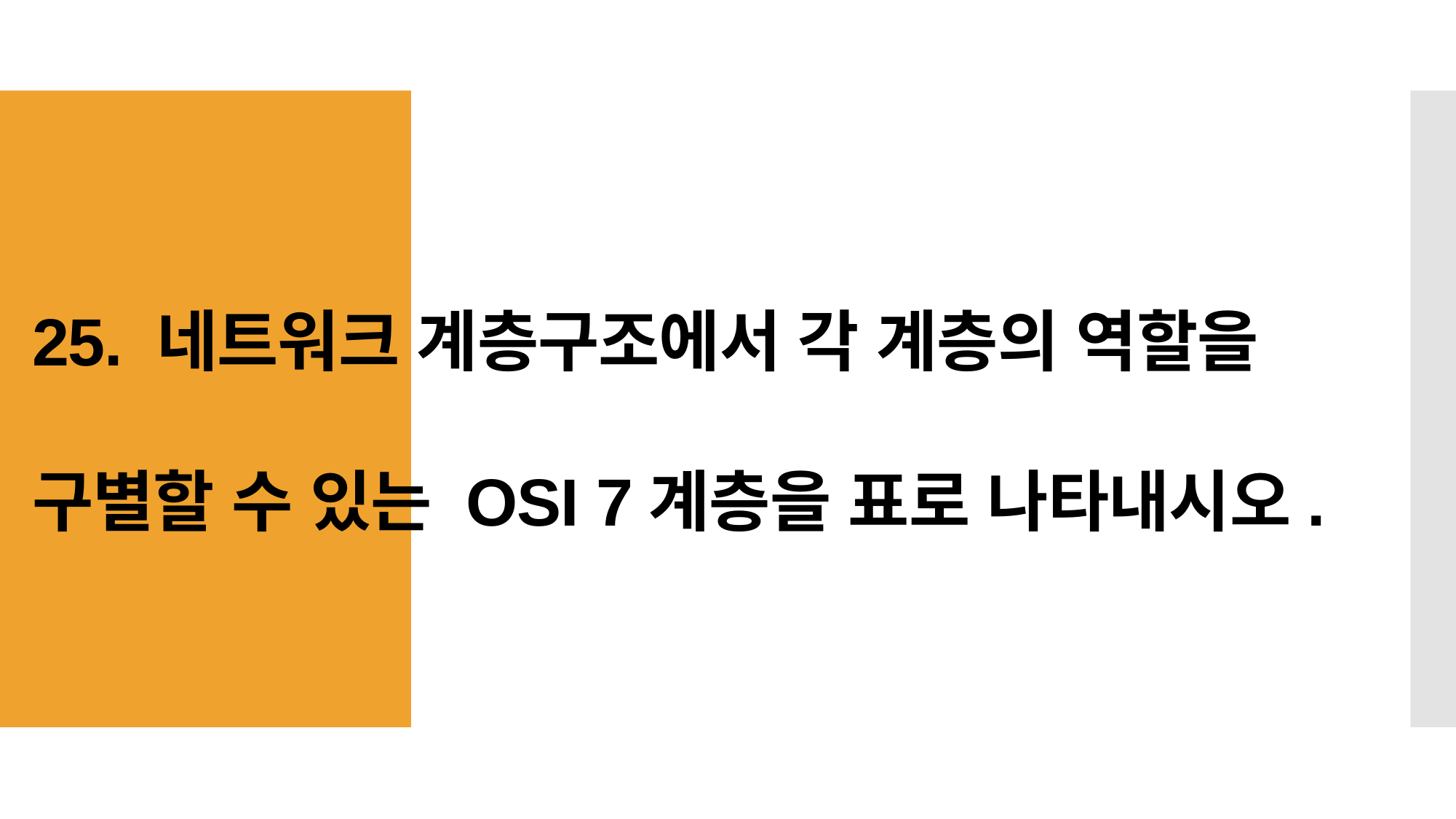

# 25. 네트워크 계층구조에서 각 계층의 역할을 구별할 수 있는 OSI 7계층을 표로 나타내시오.